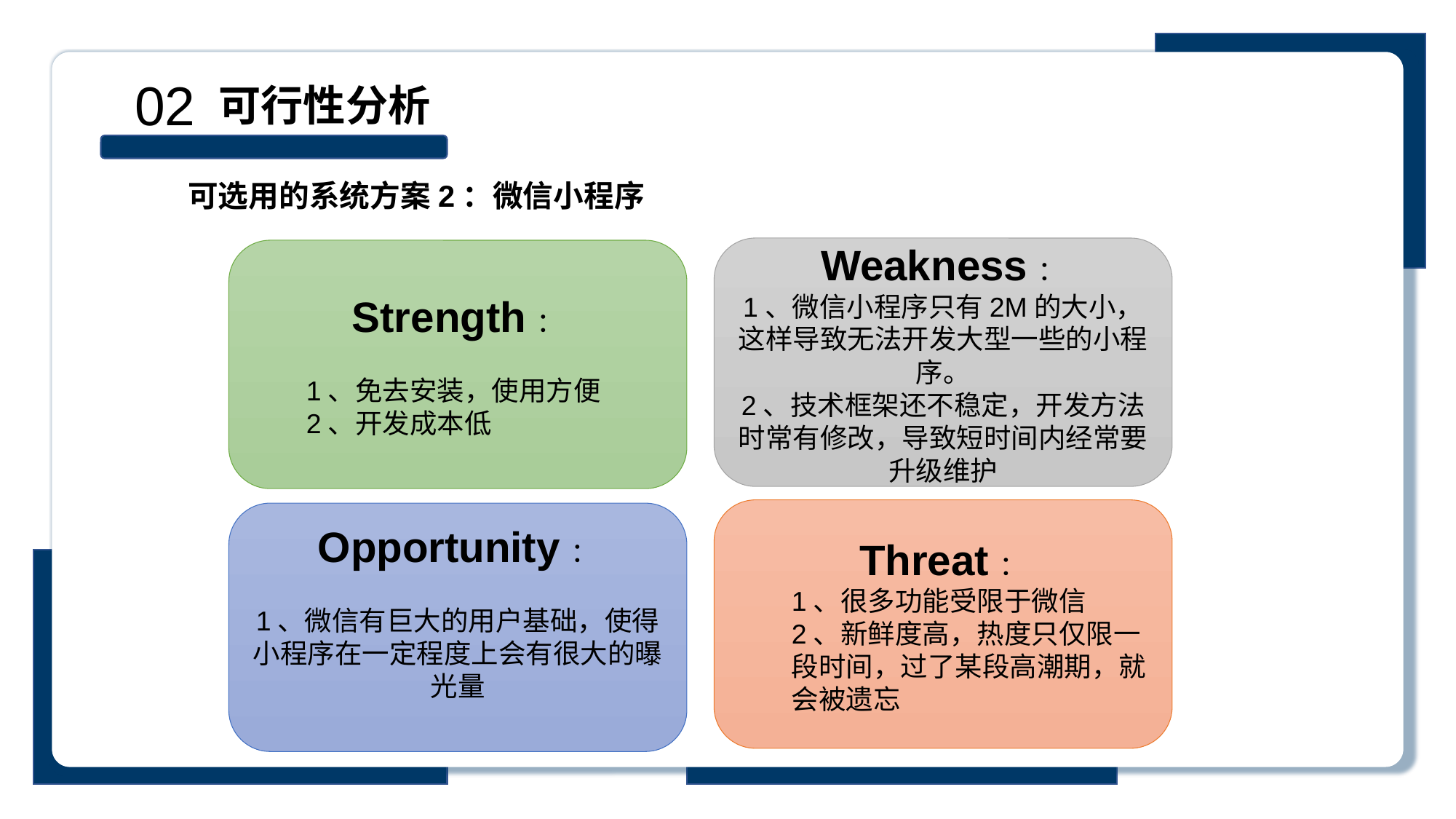

02
可行性分析

可选用的系统方案2：微信小程序
Weakness：
1、微信小程序只有2M的大小，这样导致无法开发大型一些的小程序。
2、技术框架还不稳定，开发方法时常有修改，导致短时间内经常要升级维护
Strength：

1、免去安装，使用方便
2、开发成本低
Threat：
1、很多功能受限于微信
2、新鲜度高，热度只仅限一段时间，过了某段高潮期，就会被遗忘
Opportunity：

1、微信有巨大的用户基础，使得小程序在一定程度上会有很大的曝光量